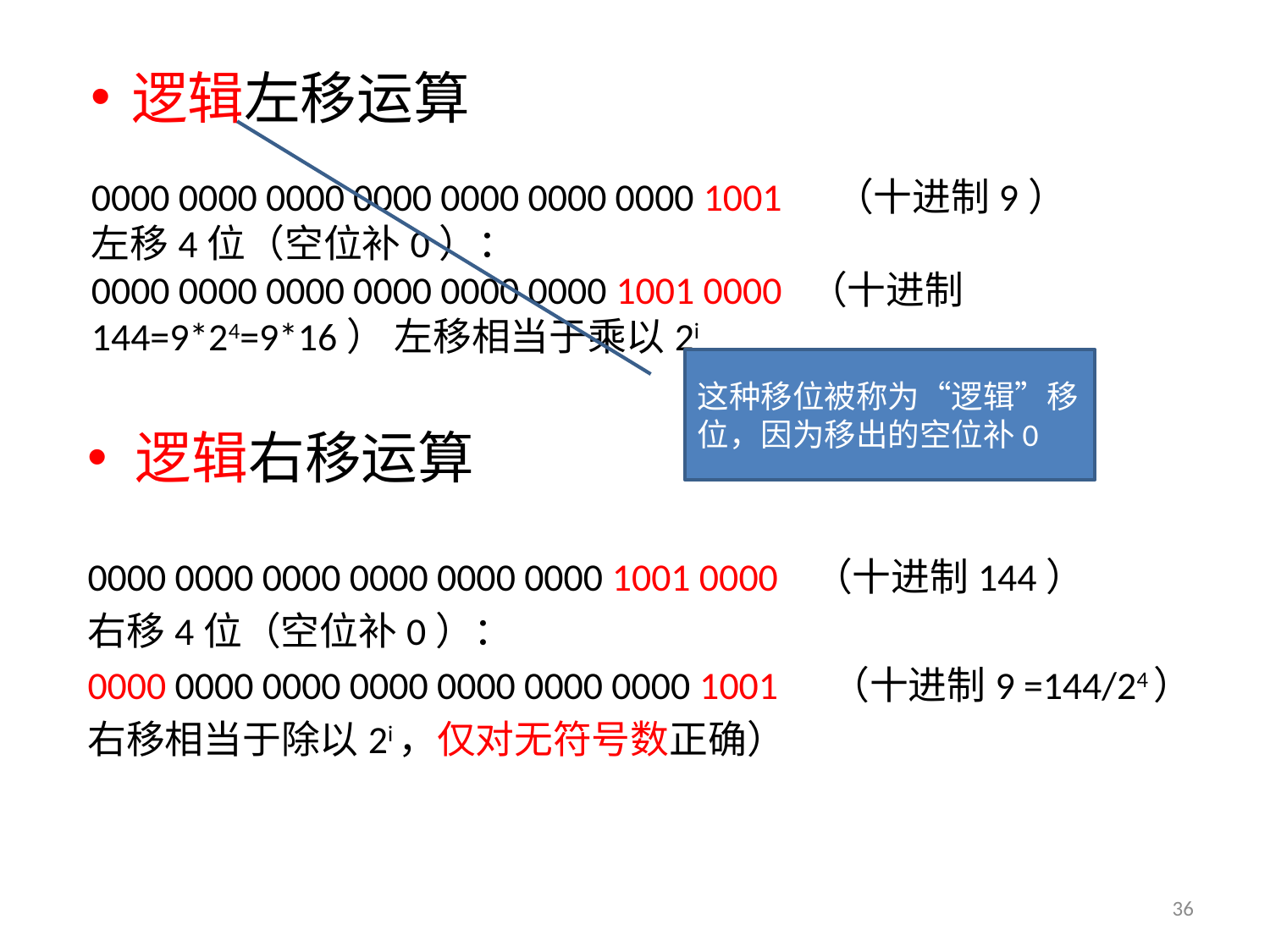

逻辑左移运算

0000 0000 0000 0000 0000 0000 0000 1001     （十进制9）
左移4位（空位补0）：
0000 0000 0000 0000 0000 0000 1001 0000  （十进制144=9*24=9*16） 左移相当于乘以2i

这种移位被称为“逻辑”移位，因为移出的空位补0
逻辑右移运算

0000 0000 0000 0000 0000 0000 1001 0000   （十进制144）
右移4位（空位补0）：
0000 0000 0000 0000 0000 0000 0000 1001     （十进制9 =144/24）
右移相当于除以2i，仅对无符号数正确）

36